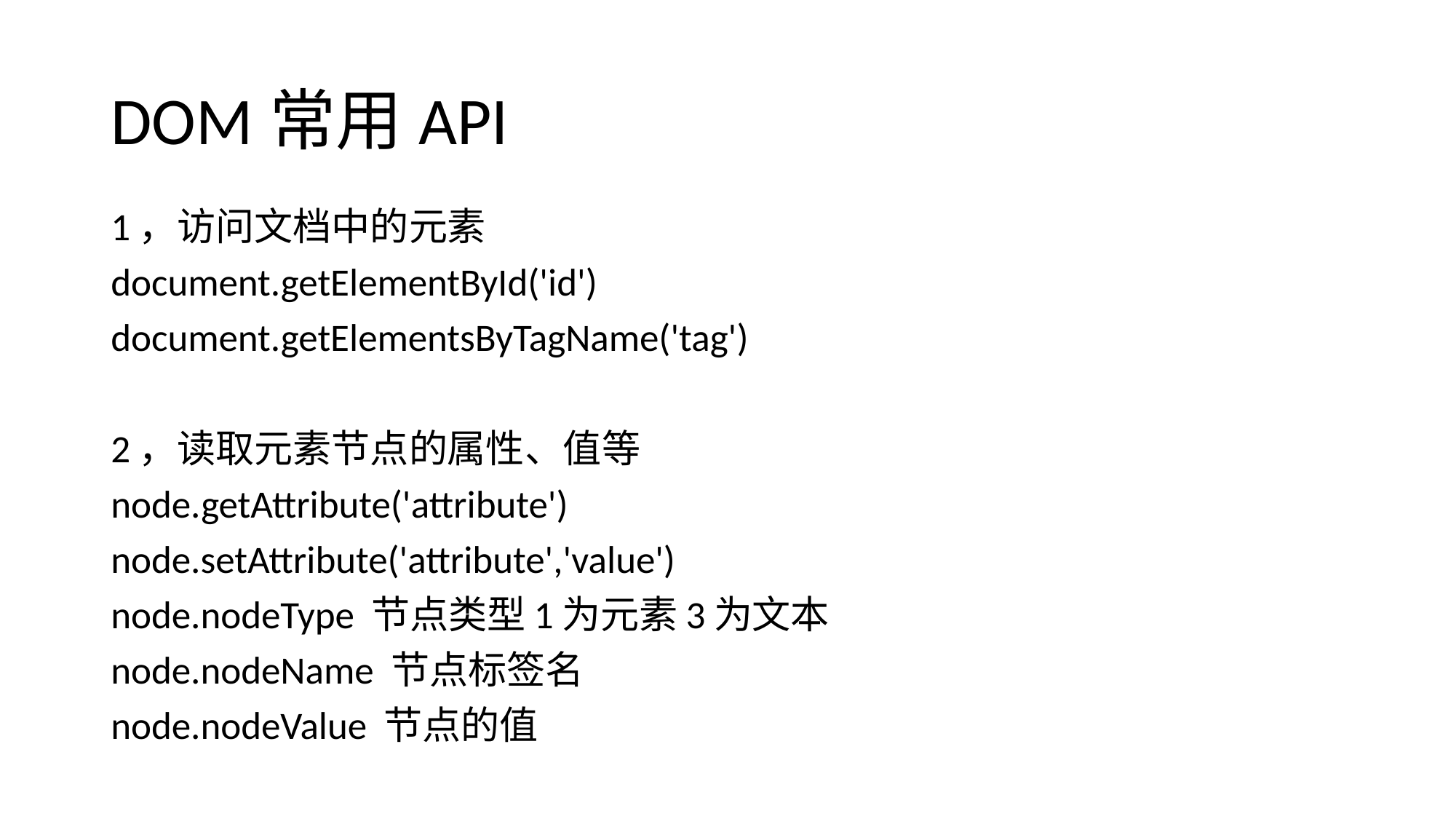

# DOM常用API
1，访问文档中的元素
document.getElementById('id')
document.getElementsByTagName('tag')

2，读取元素节点的属性、值等
node.getAttribute('attribute')
node.setAttribute('attribute','value')
node.nodeType 节点类型1为元素3为文本
node.nodeName 节点标签名
node.nodeValue 节点的值